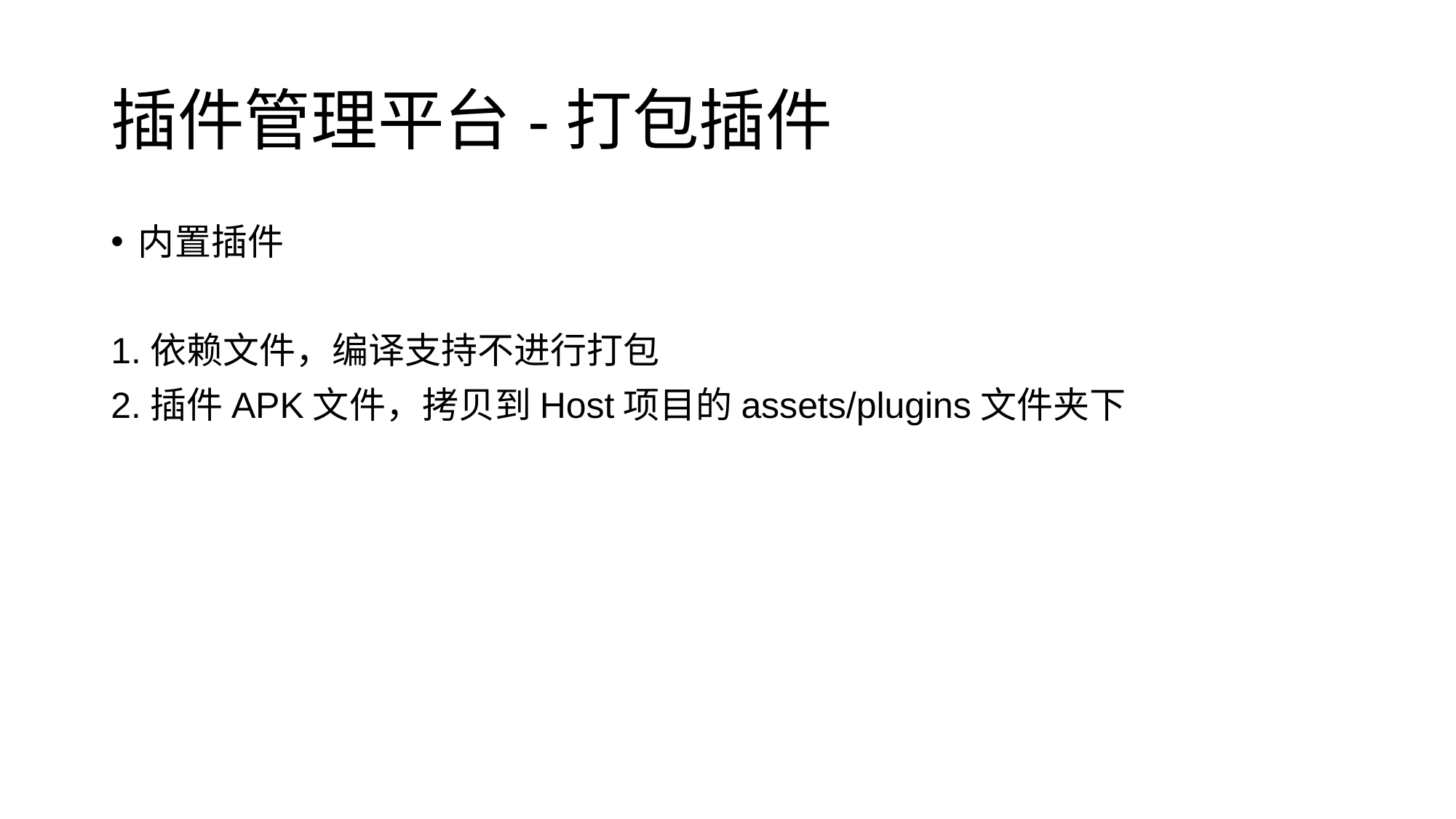

# 插件管理平台-打包插件
内置插件

1.依赖文件，编译支持不进行打包
2.插件APK文件，拷贝到Host项目的assets/plugins文件夹下